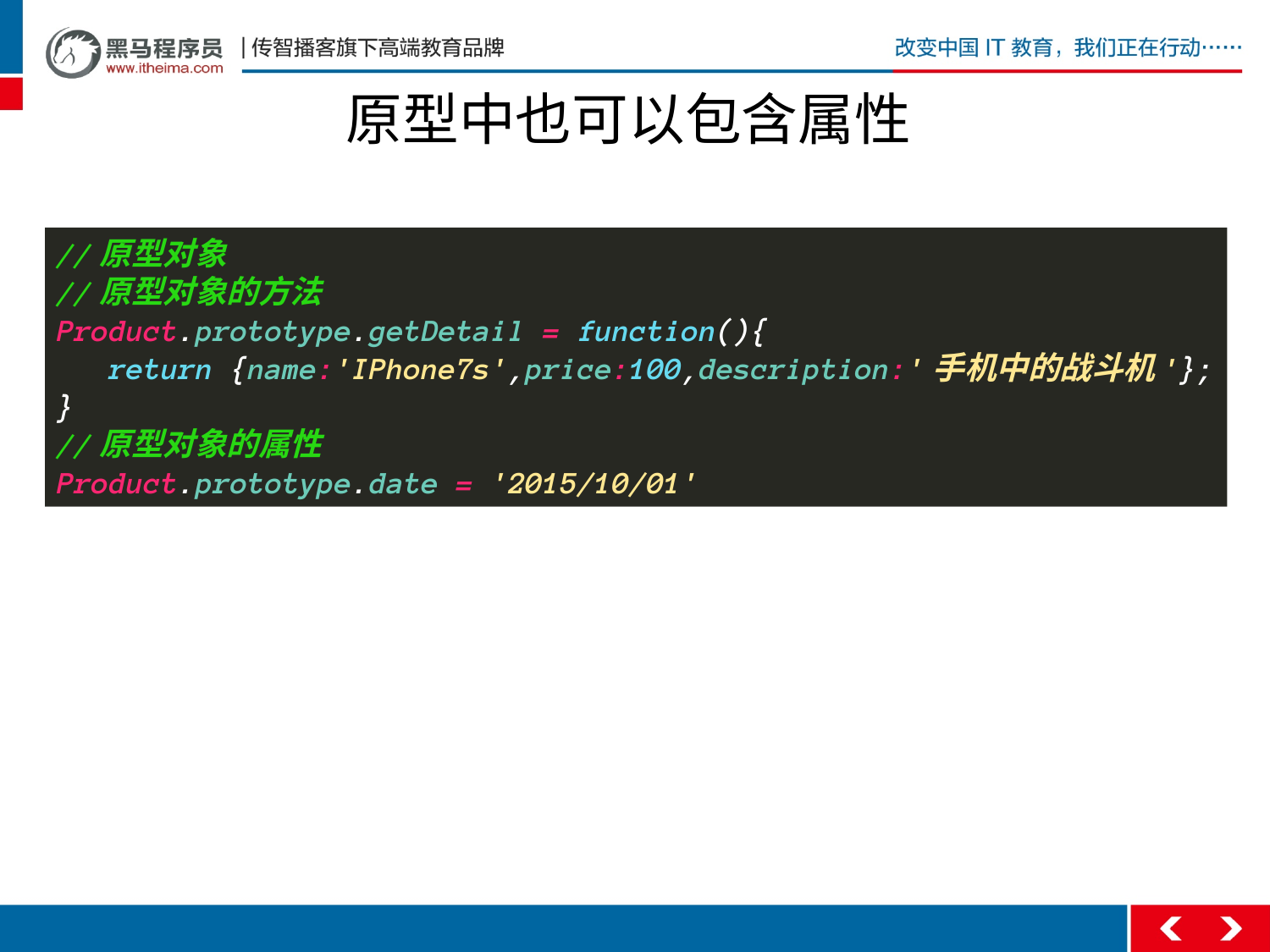

# 原型中也可以包含属性
//原型对象
//原型对象的方法
Product.prototype.getDetail = function(){
   return {name:'IPhone7s',price:100,description:'手机中的战斗机'};
}
//原型对象的属性
Product.prototype.date = '2015/10/01'